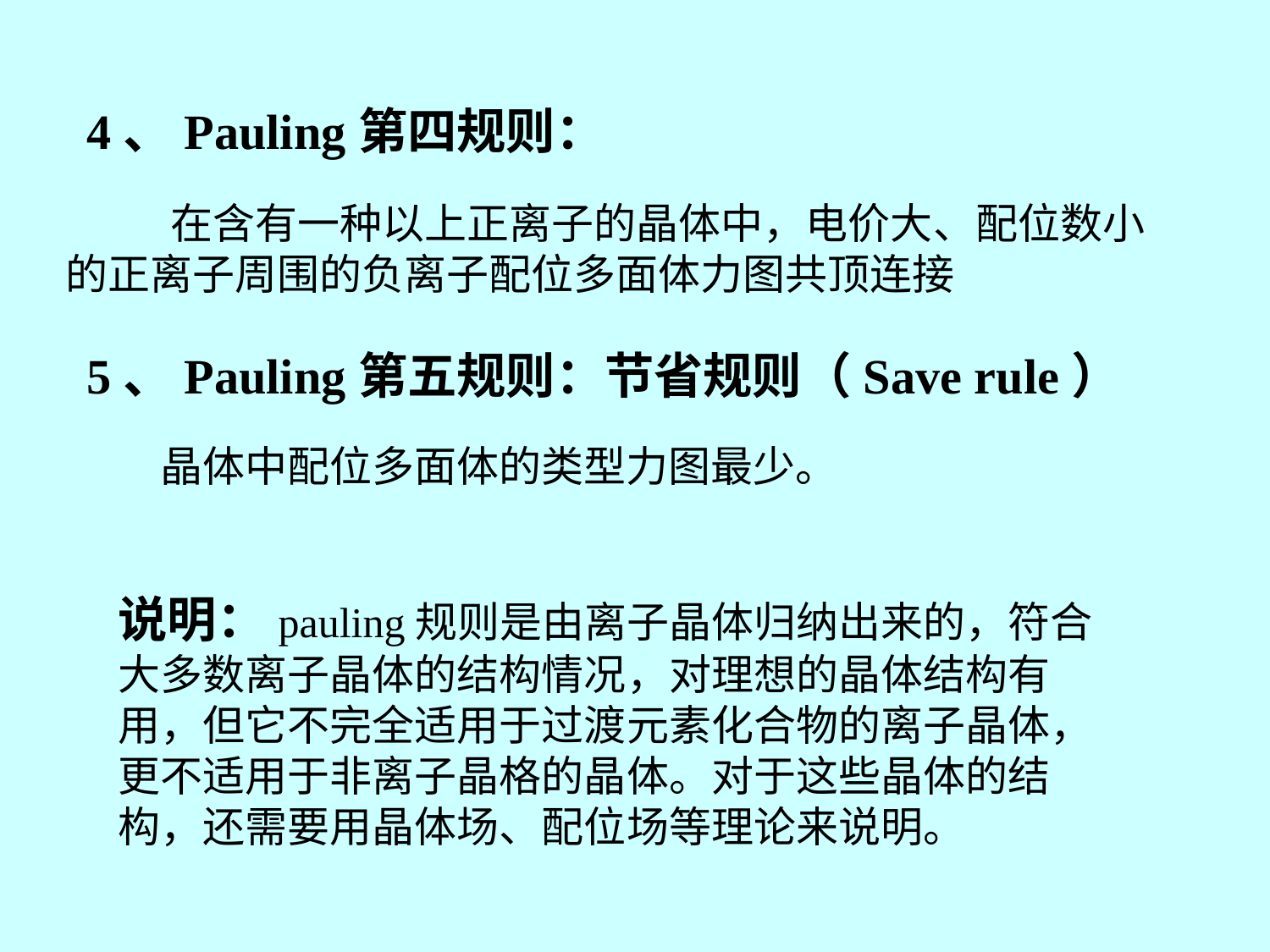

4、Pauling第四规则：
          在含有一种以上正离子的晶体中，电价大、配位数小的正离子周围的负离子配位多面体力图共顶连接
5、Pauling第五规则：节省规则（Save rule）
晶体中配位多面体的类型力图最少。
说明：pauling规则是由离子晶体归纳出来的，符合大多数离子晶体的结构情况，对理想的晶体结构有用，但它不完全适用于过渡元素化合物的离子晶体，更不适用于非离子晶格的晶体。对于这些晶体的结构，还需要用晶体场、配位场等理论来说明。